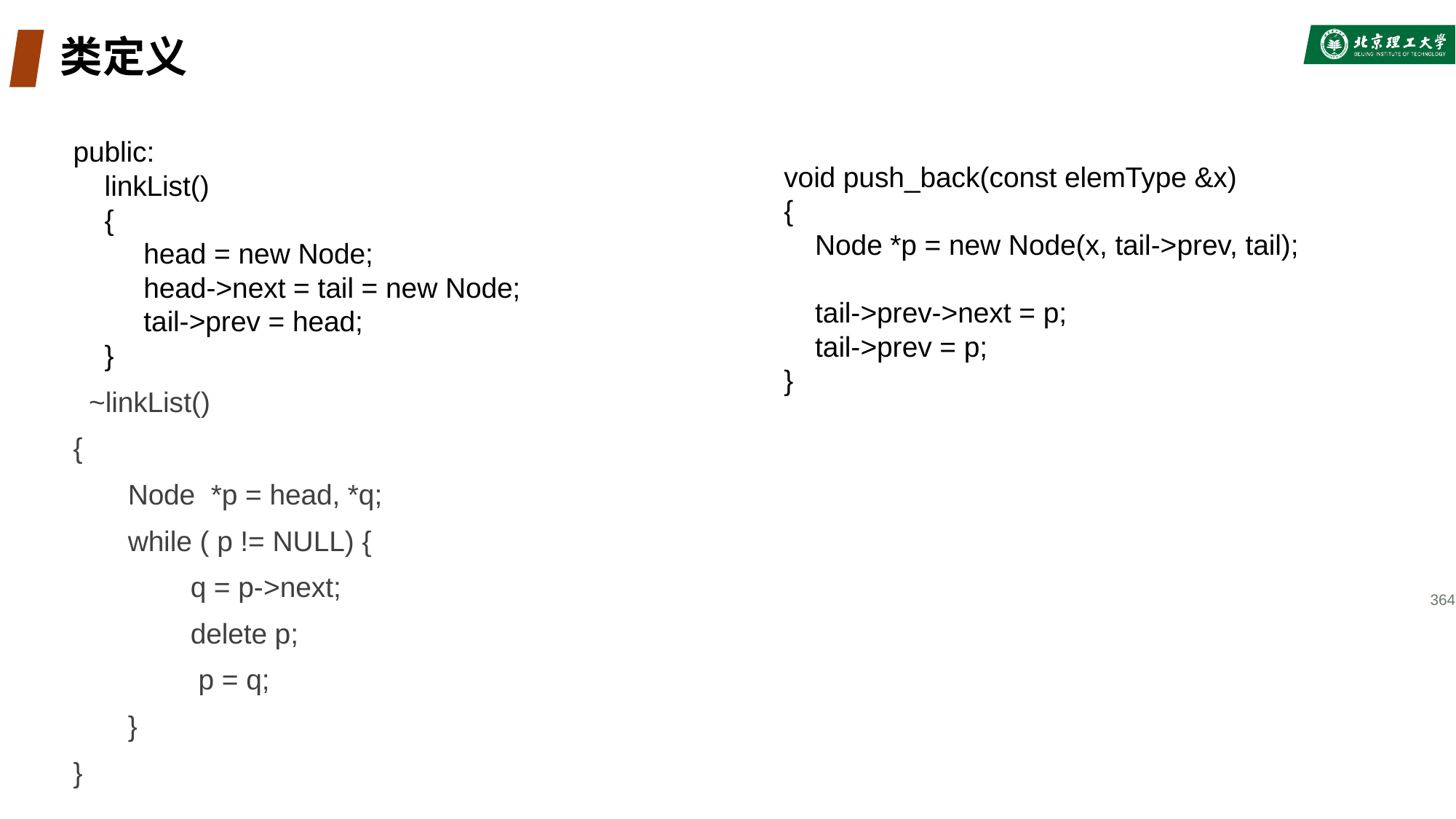

# 类定义
public:
    linkList()
    {
         head = new Node;
         head->next = tail = new Node;
         tail->prev = head;
    }
  ~linkList()
{
       Node  *p = head, *q;
       while ( p != NULL) {
               q = p->next;
               delete p;
                p = q;
       }
}
void push_back(const elemType &x)
{
    Node *p = new Node(x, tail->prev, tail);

    tail->prev->next = p;
    tail->prev = p;
}
364